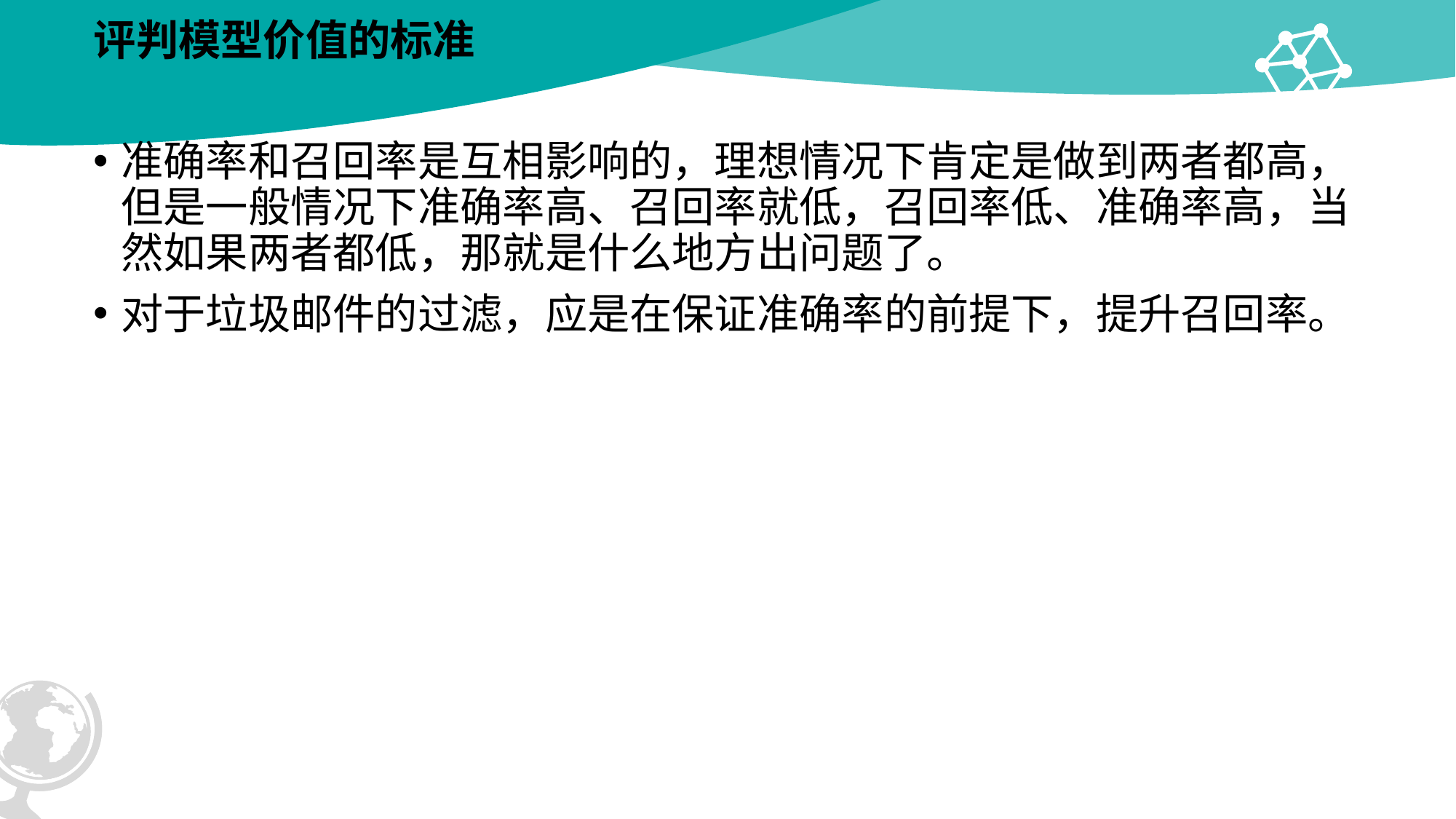

# 评判模型价值的标准
准确率和召回率是互相影响的，理想情况下肯定是做到两者都高，但是一般情况下准确率高、召回率就低，召回率低、准确率高，当然如果两者都低，那就是什么地方出问题了。
对于垃圾邮件的过滤，应是在保证准确率的前提下，提升召回率。
4